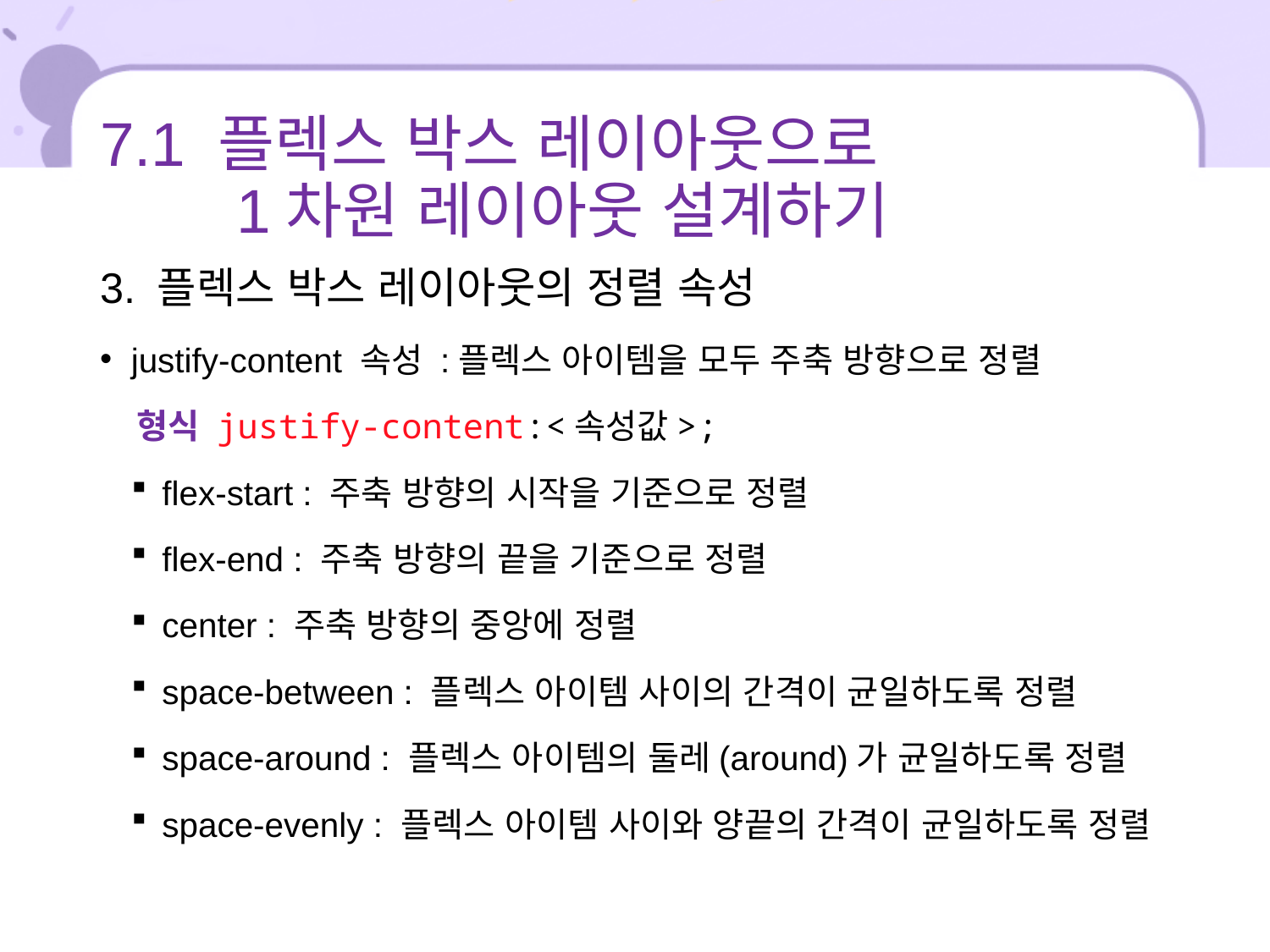

# 7.1 플렉스 박스 레이아웃으로 1차원 레이아웃 설계하기
3. 플렉스 박스 레이아웃의 정렬 속성
justify-content 속성 :플렉스 아이템을 모두 주축 방향으로 정렬
   형식 justify-content:<속성값>;
flex-start : 주축 방향의 시작을 기준으로 정렬
flex-end : 주축 방향의 끝을 기준으로 정렬
center : 주축 방향의 중앙에 정렬
space-between : 플렉스 아이템 사이의 간격이 균일하도록 정렬
space-around : 플렉스 아이템의 둘레(around)가 균일하도록 정렬
space-evenly : 플렉스 아이템 사이와 양끝의 간격이 균일하도록 정렬